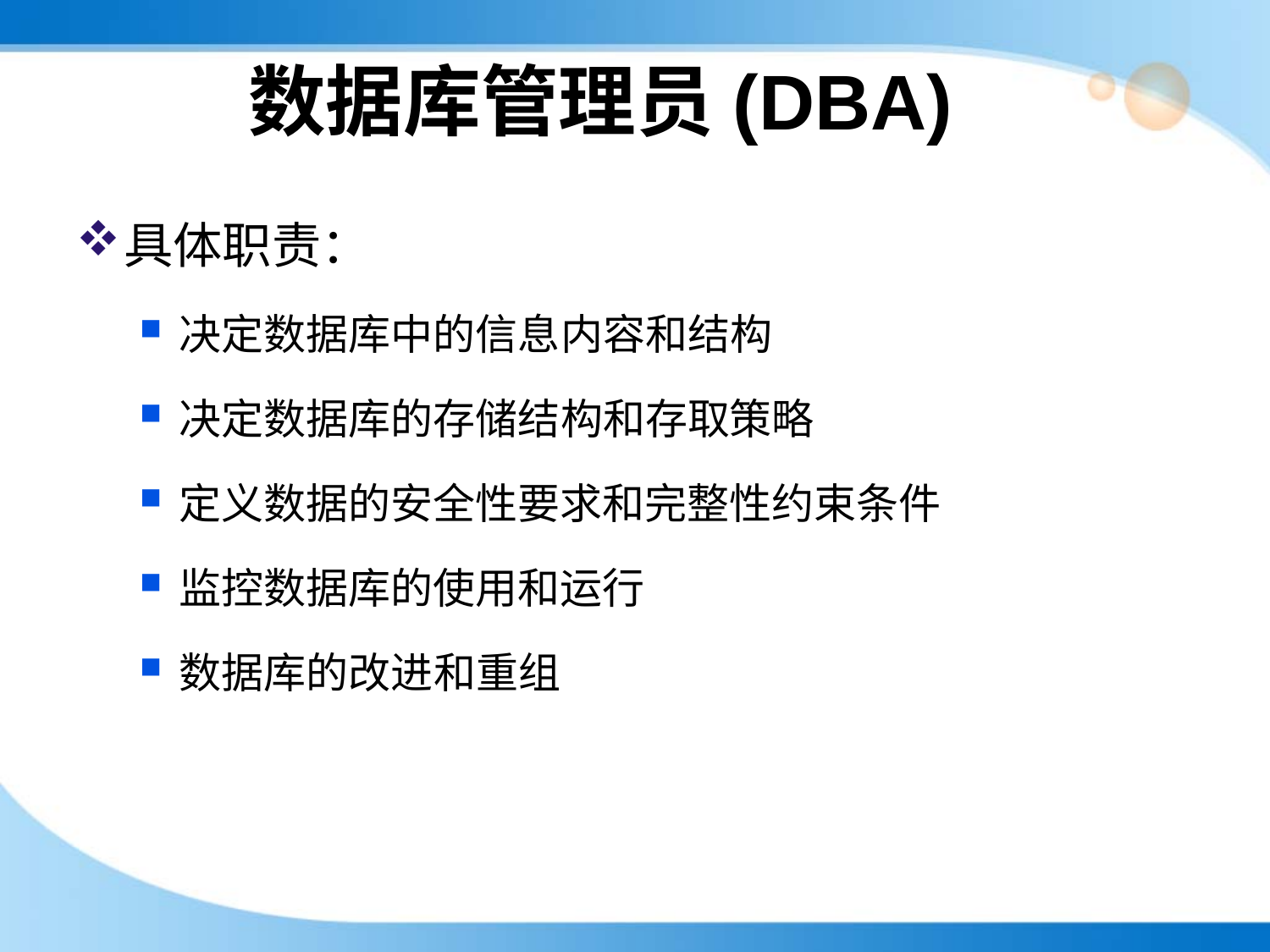

# 数据库管理员(DBA)
具体职责：
决定数据库中的信息内容和结构
决定数据库的存储结构和存取策略
定义数据的安全性要求和完整性约束条件
监控数据库的使用和运行
数据库的改进和重组